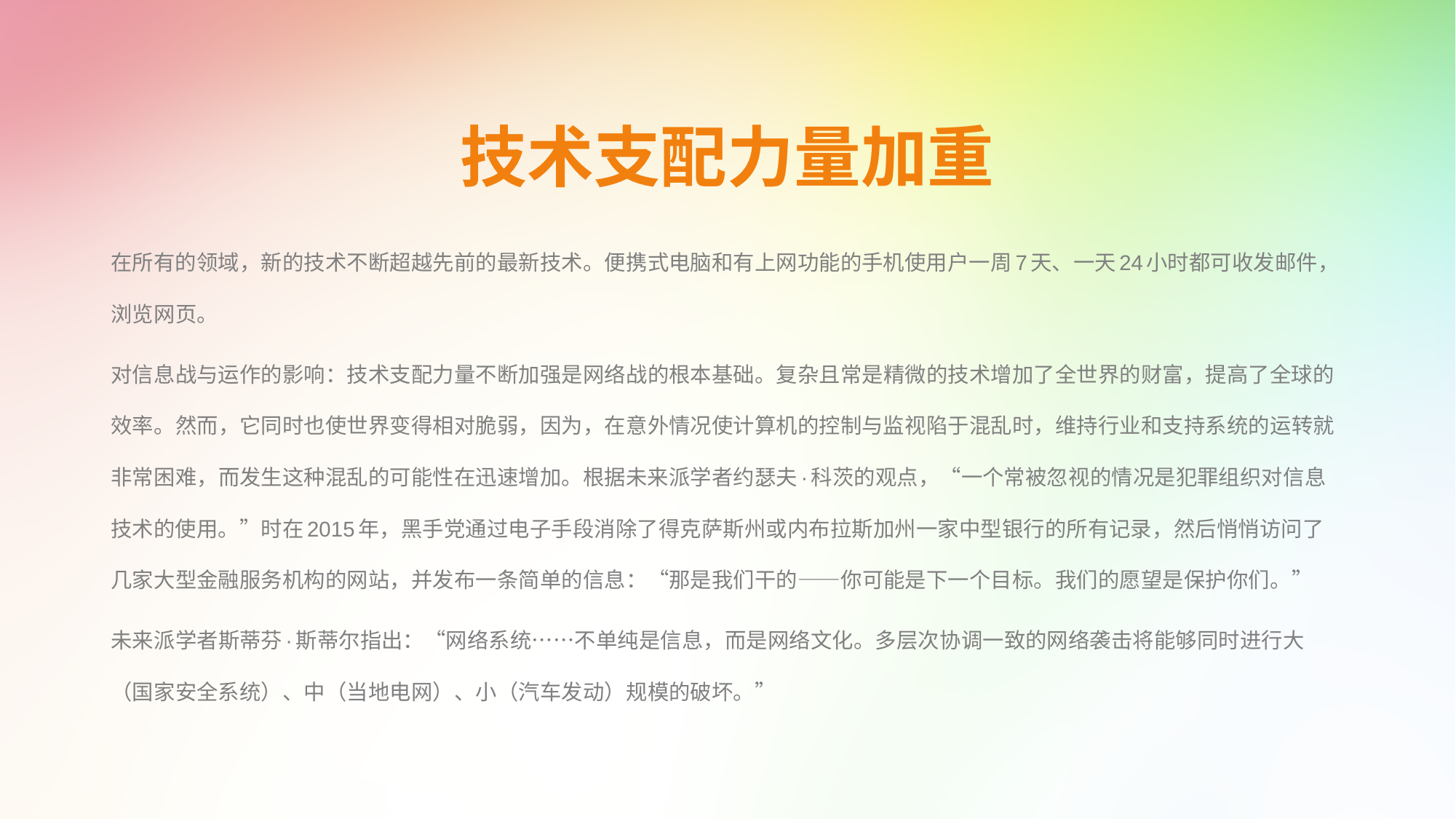

# 技术支配力量加重
在所有的领域，新的技术不断超越先前的最新技术。便携式电脑和有上网功能的手机使用户一周7天、一天24小时都可收发邮件，浏览网页。
对信息战与运作的影响：技术支配力量不断加强是网络战的根本基础。复杂且常是精微的技术增加了全世界的财富，提高了全球的效率。然而，它同时也使世界变得相对脆弱，因为，在意外情况使计算机的控制与监视陷于混乱时，维持行业和支持系统的运转就非常困难，而发生这种混乱的可能性在迅速增加。根据未来派学者约瑟夫·科茨的观点，“一个常被忽视的情况是犯罪组织对信息技术的使用。”时在2015年，黑手党通过电子手段消除了得克萨斯州或内布拉斯加州一家中型银行的所有记录，然后悄悄访问了几家大型金融服务机构的网站，并发布一条简单的信息：“那是我们干的——你可能是下一个目标。我们的愿望是保护你们。”
未来派学者斯蒂芬·斯蒂尔指出：“网络系统……不单纯是信息，而是网络文化。多层次协调一致的网络袭击将能够同时进行大（国家安全系统）、中（当地电网）、小（汽车发动）规模的破坏。”